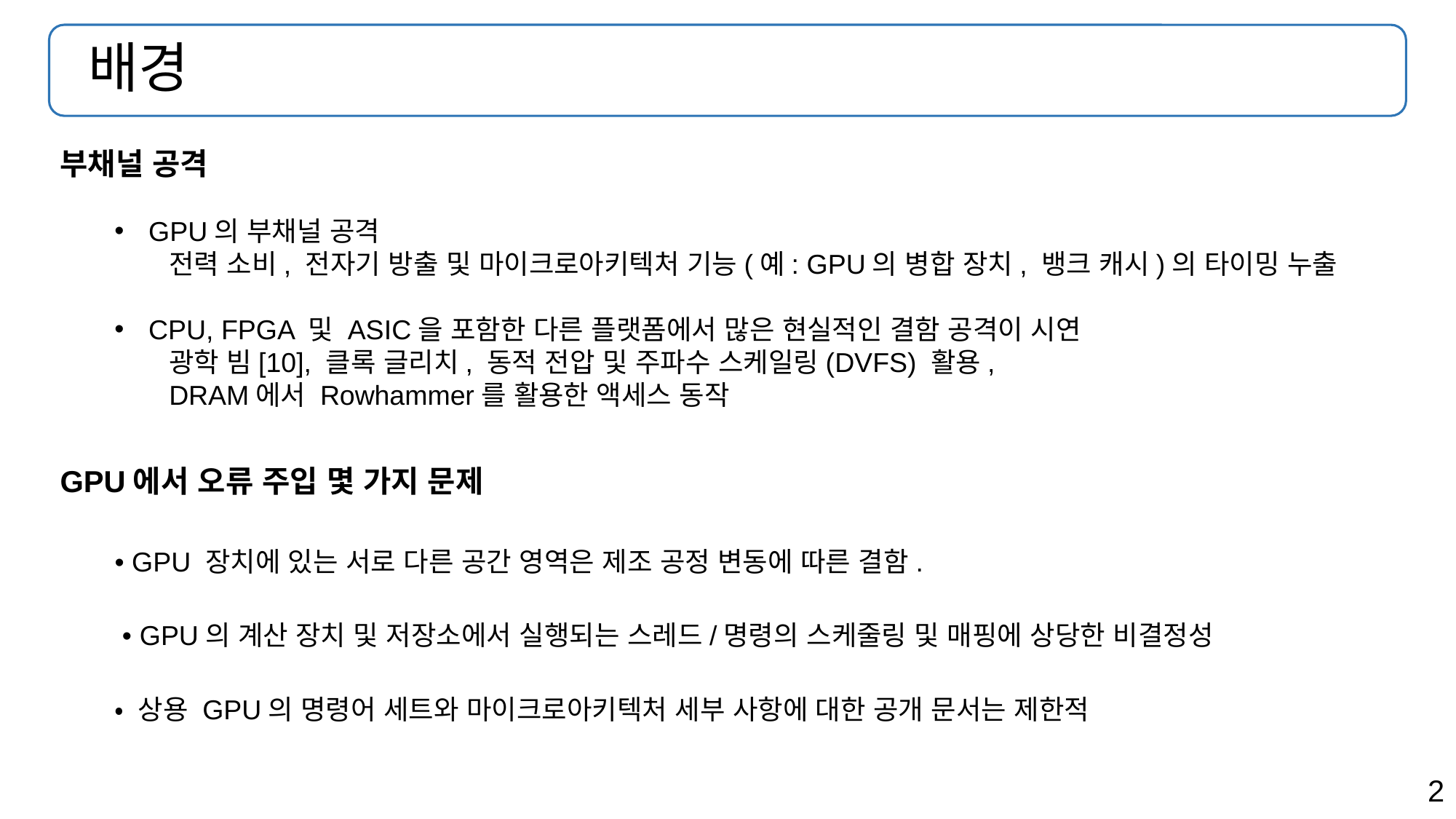

# 배경
부채널 공격

GPU의 부채널 공격
전력 소비, 전자기 방출 및 마이크로아키텍처 기능(예: GPU의 병합 장치, 뱅크 캐시)의 타이밍 누출

CPU, FPGA 및 ASIC을 포함한 다른 플랫폼에서 많은 현실적인 결함 공격이 시연
광학 빔[10], 클록 글리치, 동적 전압 및 주파수 스케일링(DVFS) 활용,
DRAM에서 Rowhammer를 활용한 액세스 동작
GPU에서 오류 주입 몇 가지 문제

• GPU 장치에 있는 서로 다른 공간 영역은 제조 공정 변동에 따른 결함.

 • GPU의 계산 장치 및 저장소에서 실행되는 스레드/명령의 스케줄링 및 매핑에 상당한 비결정성

• 상용 GPU의 명령어 세트와 마이크로아키텍처 세부 사항에 대한 공개 문서는 제한적